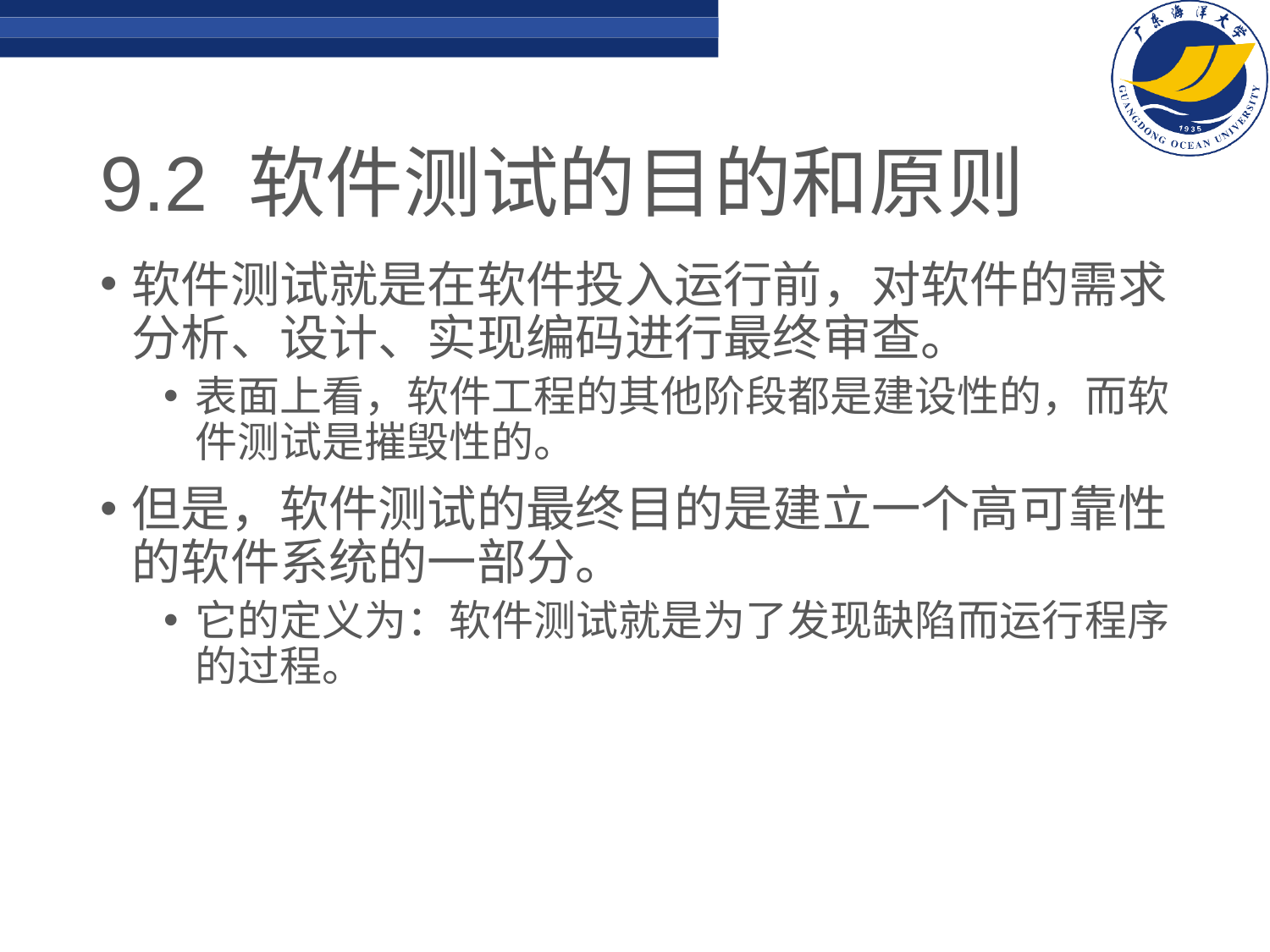

# 9.2 软件测试的目的和原则
软件测试就是在软件投入运行前，对软件的需求分析、设计、实现编码进行最终审查。
表面上看，软件工程的其他阶段都是建设性的，而软件测试是摧毁性的。
但是，软件测试的最终目的是建立一个高可靠性的软件系统的一部分。
它的定义为：软件测试就是为了发现缺陷而运行程序的过程。
6